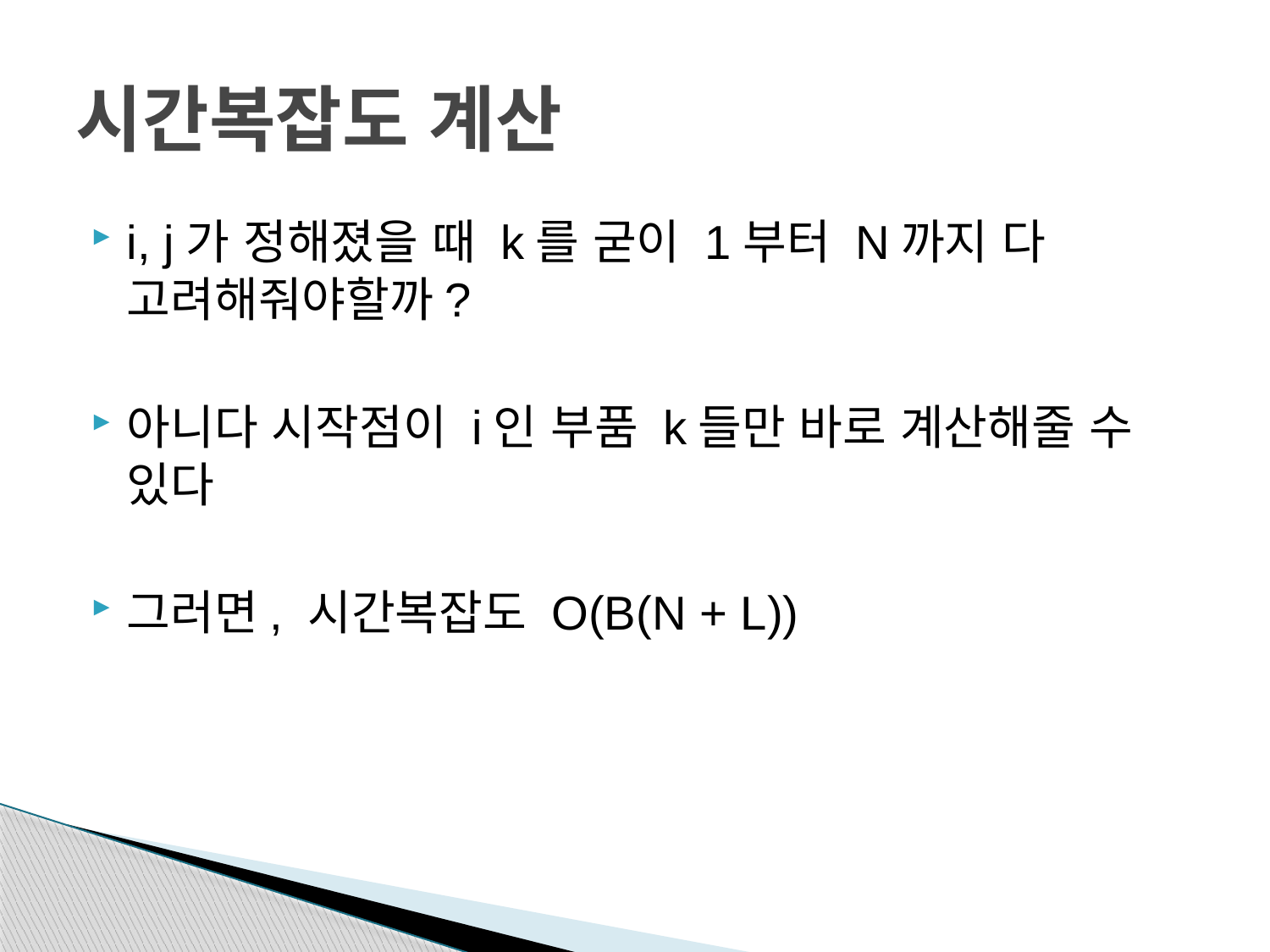

# 시간복잡도 계산
i, j가 정해졌을 때 k를 굳이 1부터 N까지 다 고려해줘야할까?

아니다 시작점이 i인 부품 k들만 바로 계산해줄 수 있다

그러면, 시간복잡도 O(B(N + L))